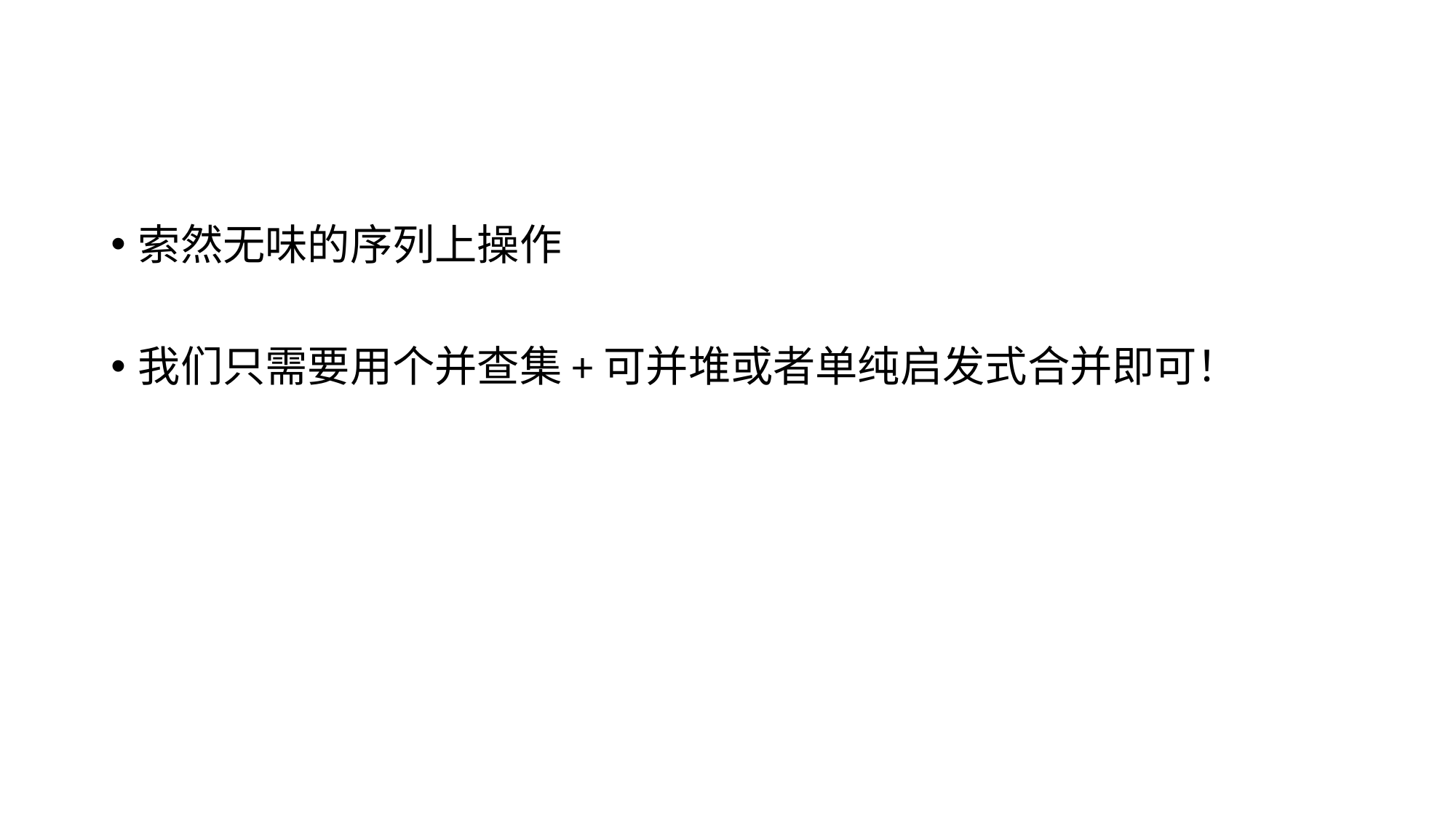

#
索然无味的序列上操作

我们只需要用个并查集+可并堆或者单纯启发式合并即可！